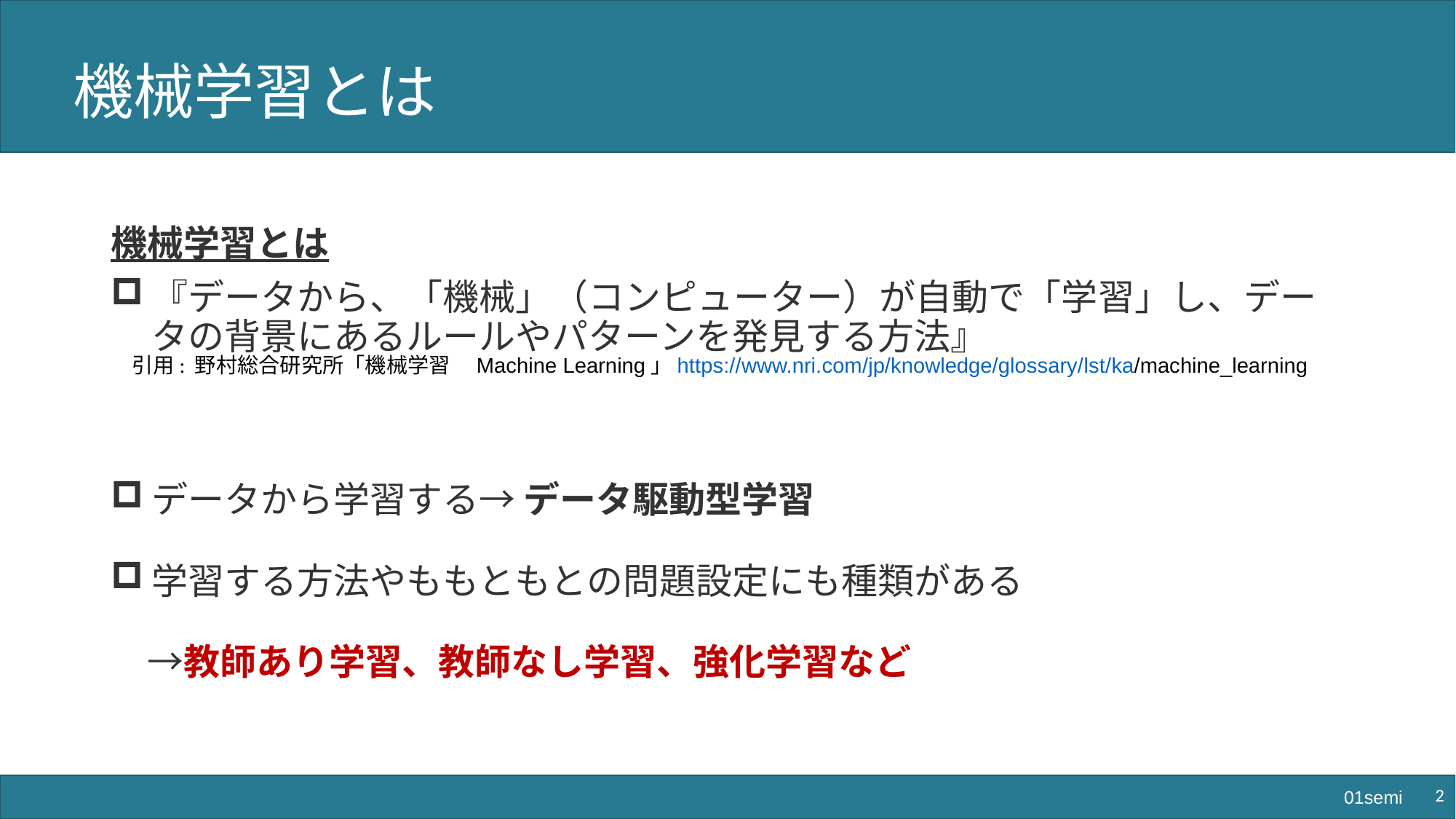

# 機械学習とは
機械学習とは
『データから、「機械」（コンピューター）が自動で「学習」し、データの背景にあるルールやパターンを発見する方法』

データから学習する→ データ駆動型学習
学習する方法やももともとの問題設定にも種類がある
　→教師あり学習、教師なし学習、強化学習など

引用: 野村総合研究所「機械学習　Machine Learning」https://www.nri.com/jp/knowledge/glossary/lst/ka/machine_learning
2
01semi